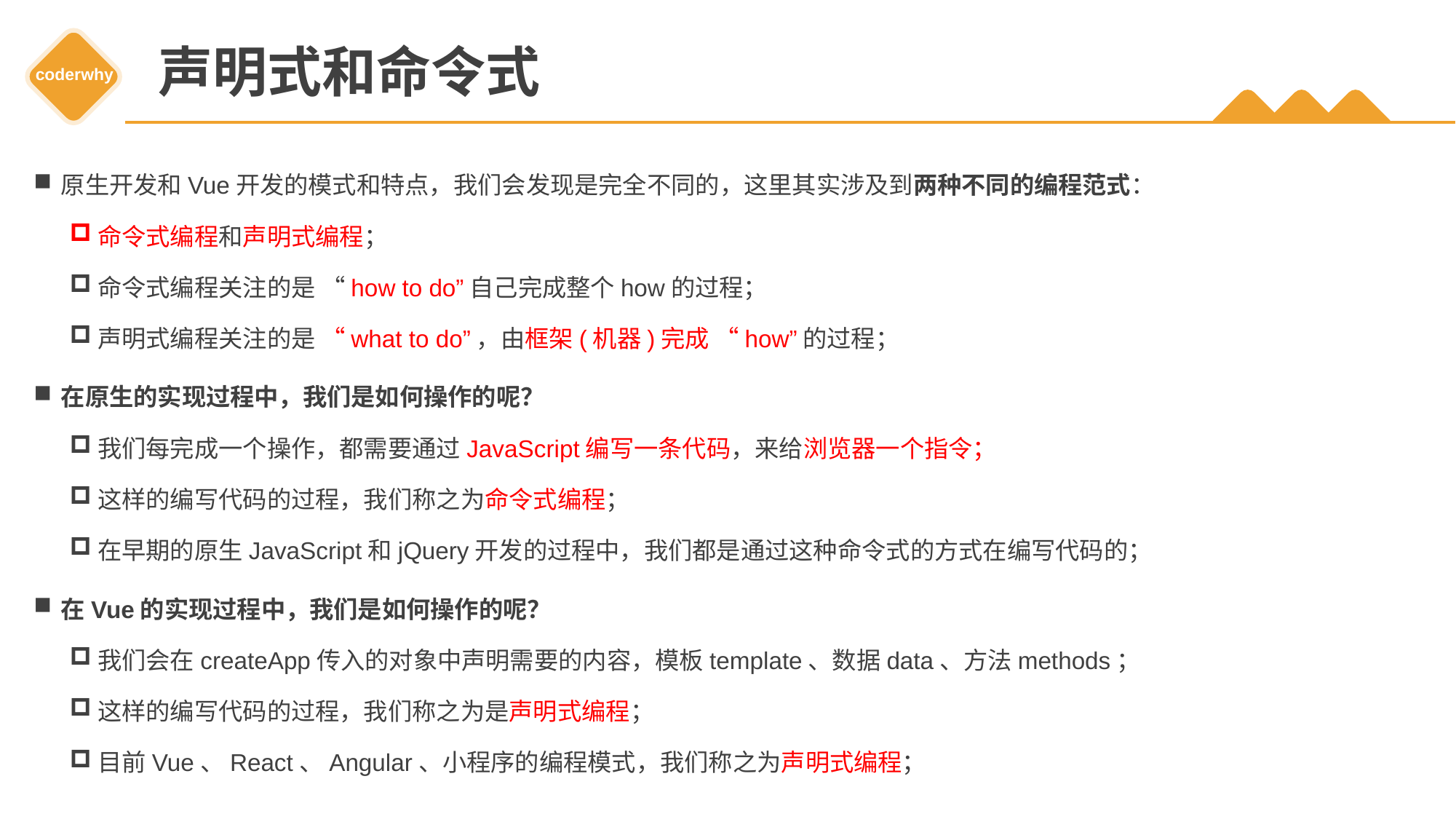

# 声明式和命令式
原生开发和Vue开发的模式和特点，我们会发现是完全不同的，这里其实涉及到两种不同的编程范式：
命令式编程和声明式编程；
命令式编程关注的是 “how to do”自己完成整个how的过程；
声明式编程关注的是 “what to do”，由框架(机器)完成 “how”的过程；
在原生的实现过程中，我们是如何操作的呢？
我们每完成一个操作，都需要通过JavaScript编写一条代码，来给浏览器一个指令；
这样的编写代码的过程，我们称之为命令式编程；
在早期的原生JavaScript和jQuery开发的过程中，我们都是通过这种命令式的方式在编写代码的；
在Vue的实现过程中，我们是如何操作的呢？
我们会在createApp传入的对象中声明需要的内容，模板template、数据data、方法methods；
这样的编写代码的过程，我们称之为是声明式编程；
目前Vue、React、Angular、小程序的编程模式，我们称之为声明式编程；